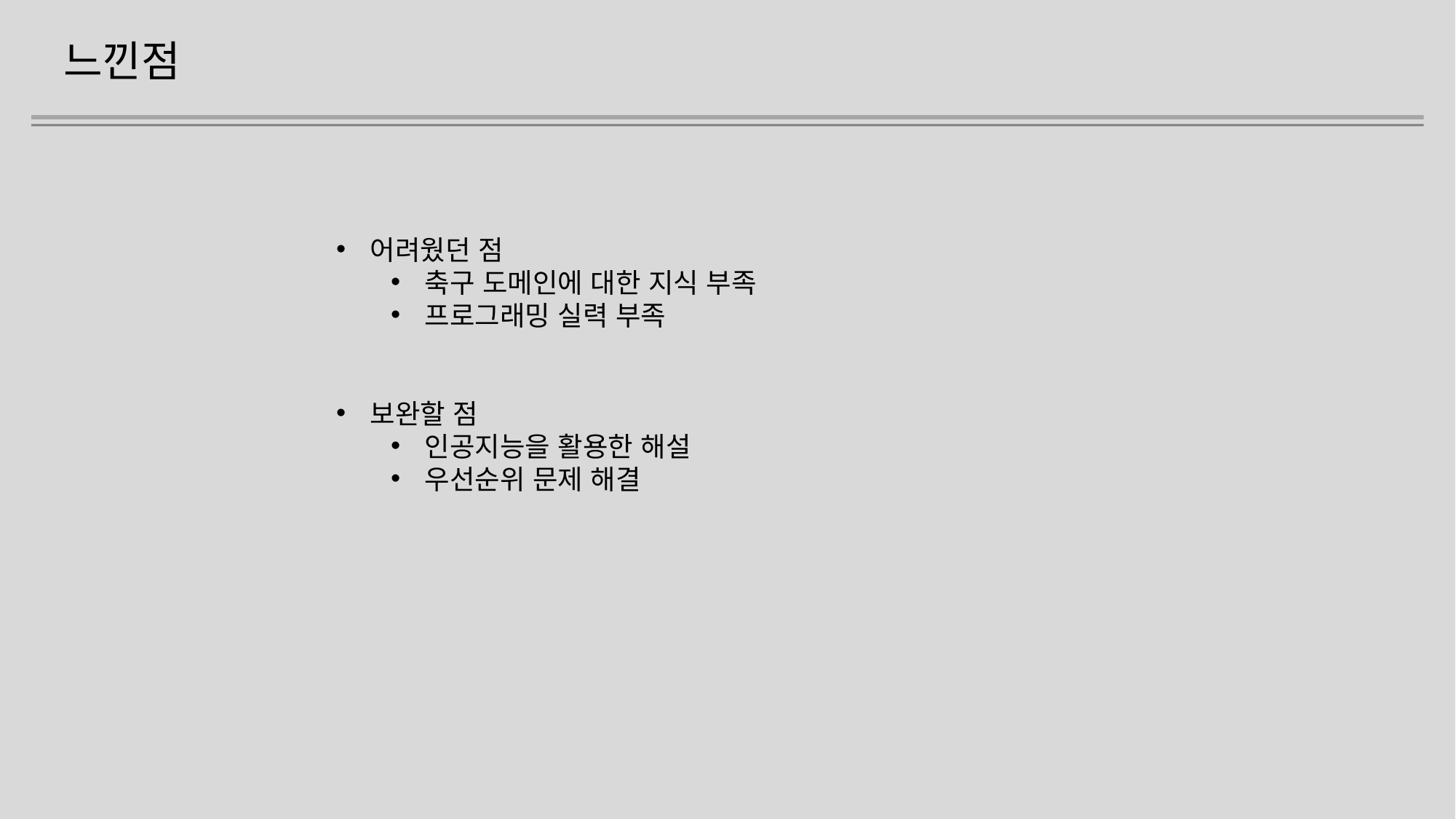

느낀점
어려웠던 점
축구 도메인에 대한 지식 부족
프로그래밍 실력 부족

보완할 점
인공지능을 활용한 해설
우선순위 문제 해결